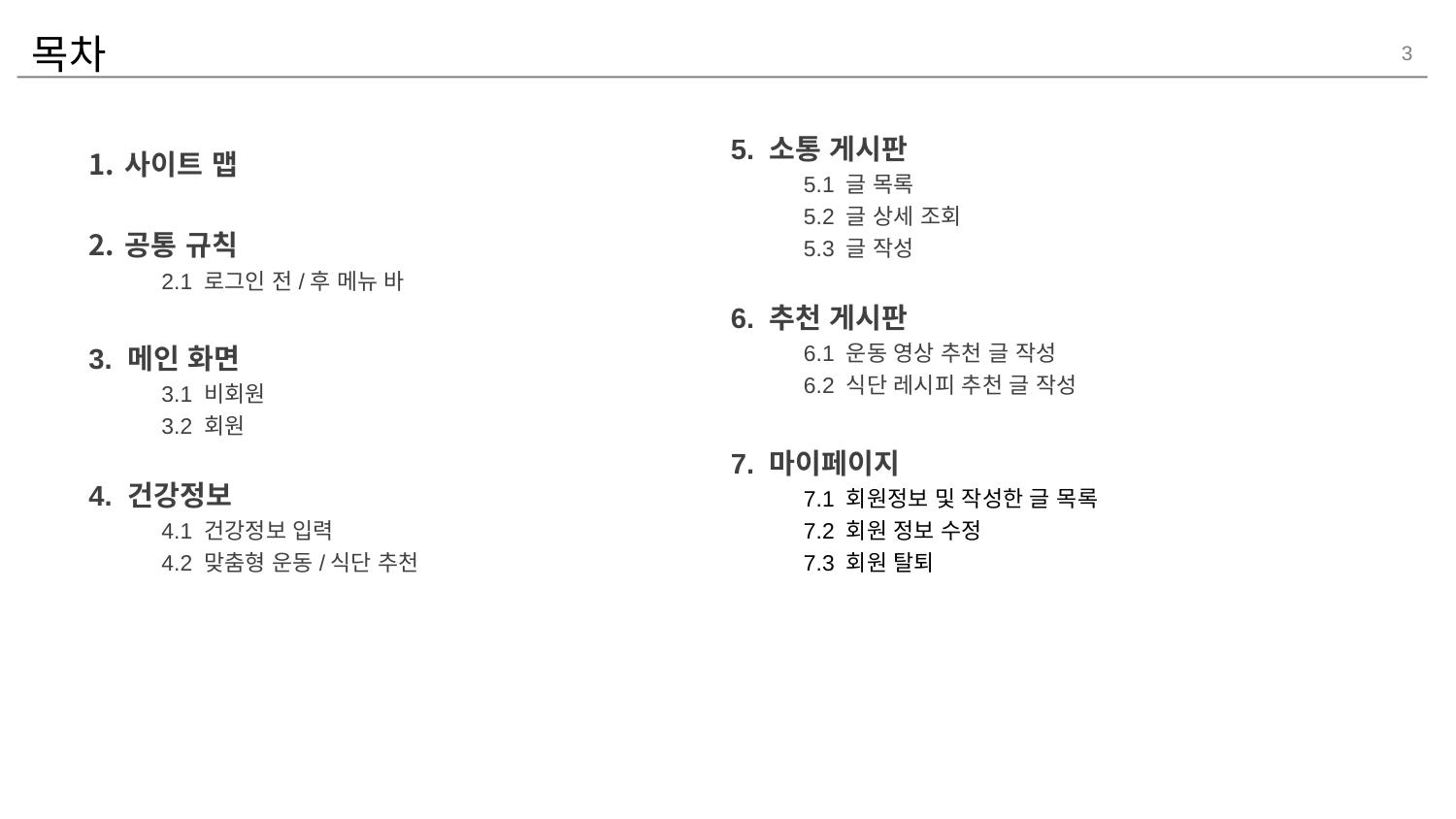

# 목차
3

5. 소통 게시판
5.1 글 목록
5.2 글 상세 조회
5.3 글 작성

6. 추천 게시판
6.1 운동 영상 추천 글 작성
6.2 식단 레시피 추천 글 작성

7. 마이페이지
7.1 회원정보 및 작성한 글 목록
7.2 회원 정보 수정
7.3 회원 탈퇴

사이트 맵

공통 규칙
2.1 로그인 전/후 메뉴 바

3. 메인 화면
3.1 비회원
3.2 회원

4. 건강정보
4.1 건강정보 입력
4.2 맞춤형 운동/식단 추천